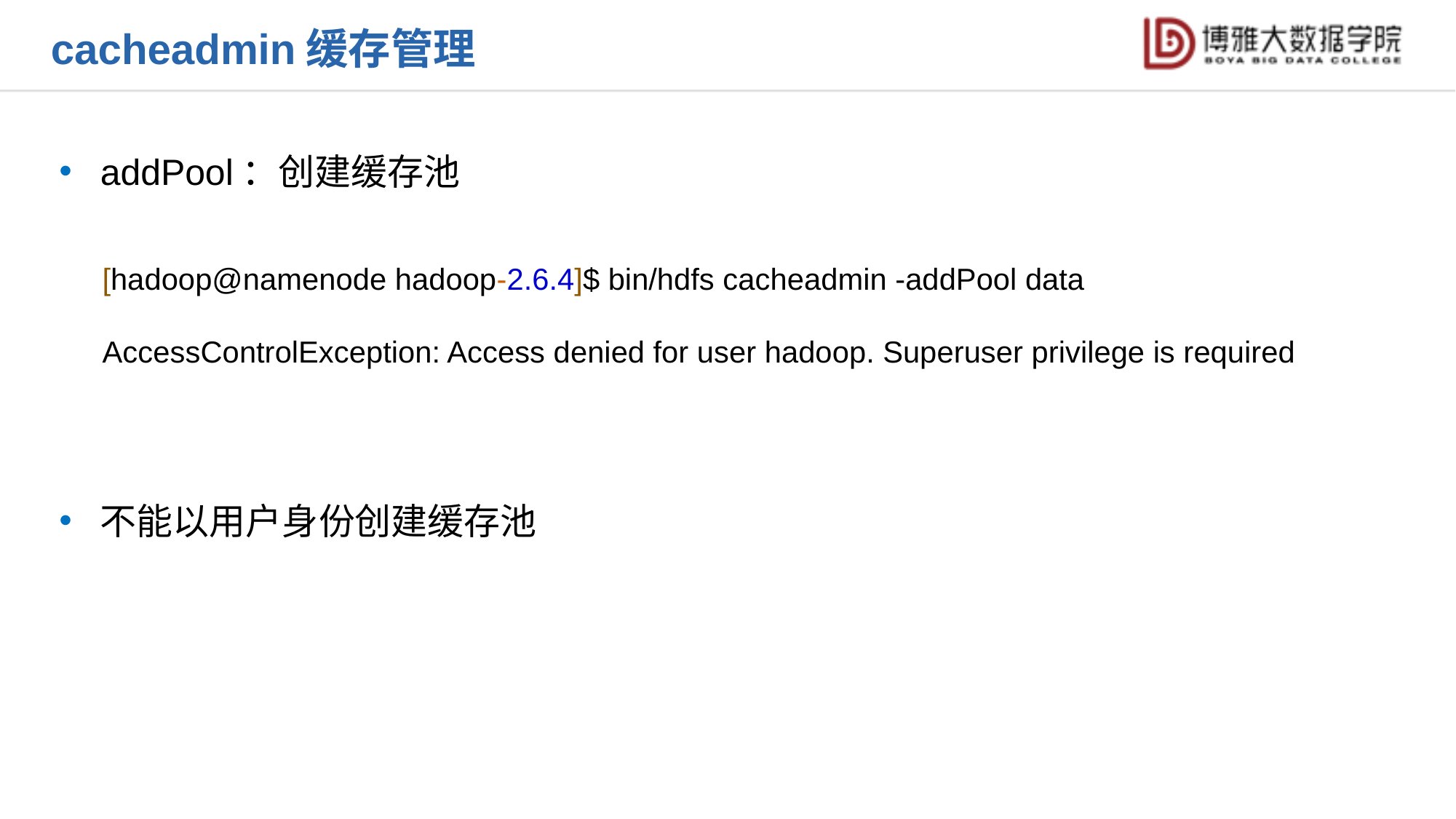

cacheadmin缓存管理

addPool：创建缓存池

不能以用户身份创建缓存池
[hadoop@namenode hadoop-2.6.4]$ bin/hdfs cacheadmin -addPool data

AccessControlException: Access denied for user hadoop. Superuser privilege is required